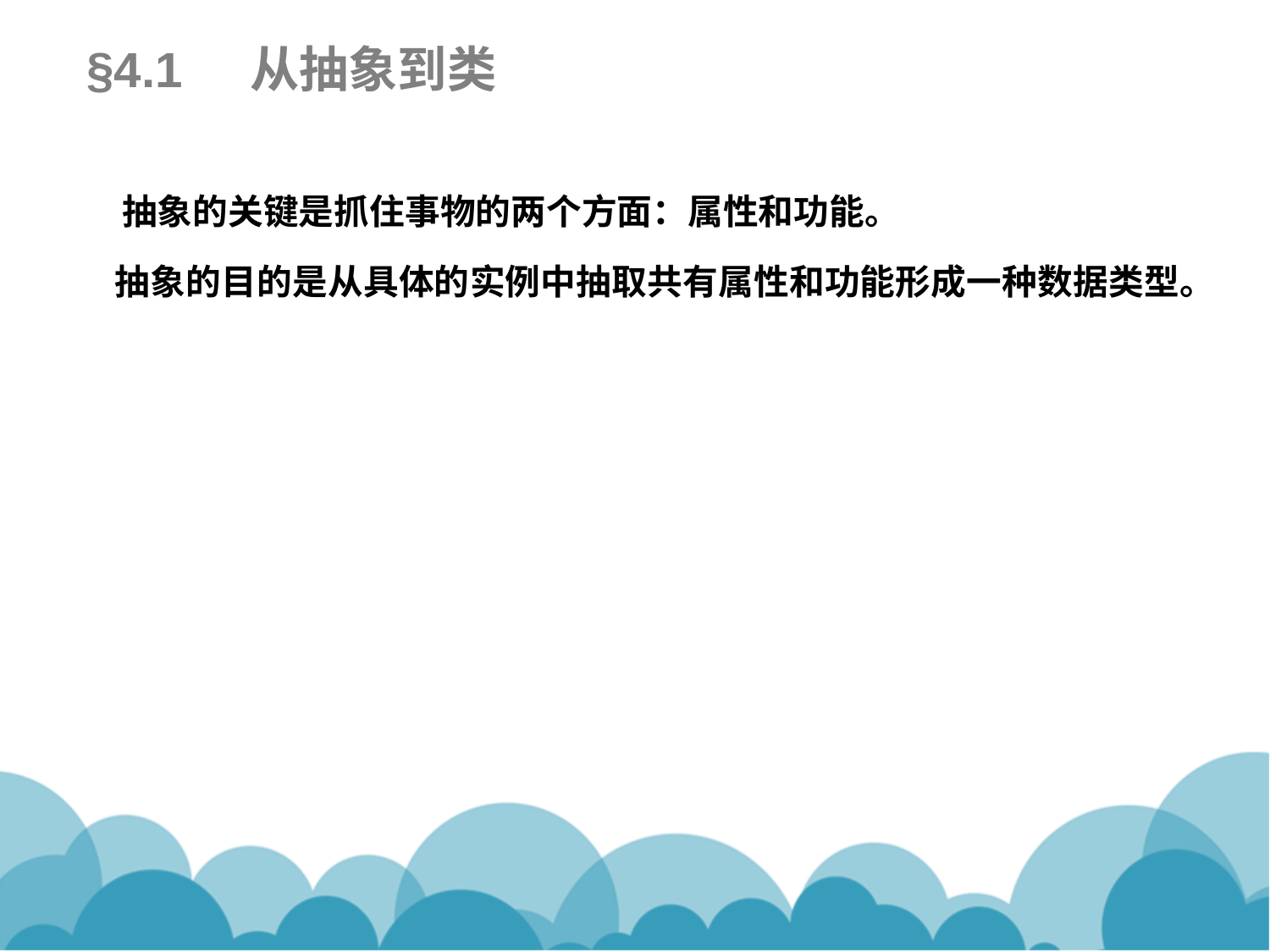

§4.1    从抽象到类
    抽象的关键是抓住事物的两个方面：属性和功能。
     抽象的目的是从具体的实例中抽取共有属性和功能形成一种数据类型。

4